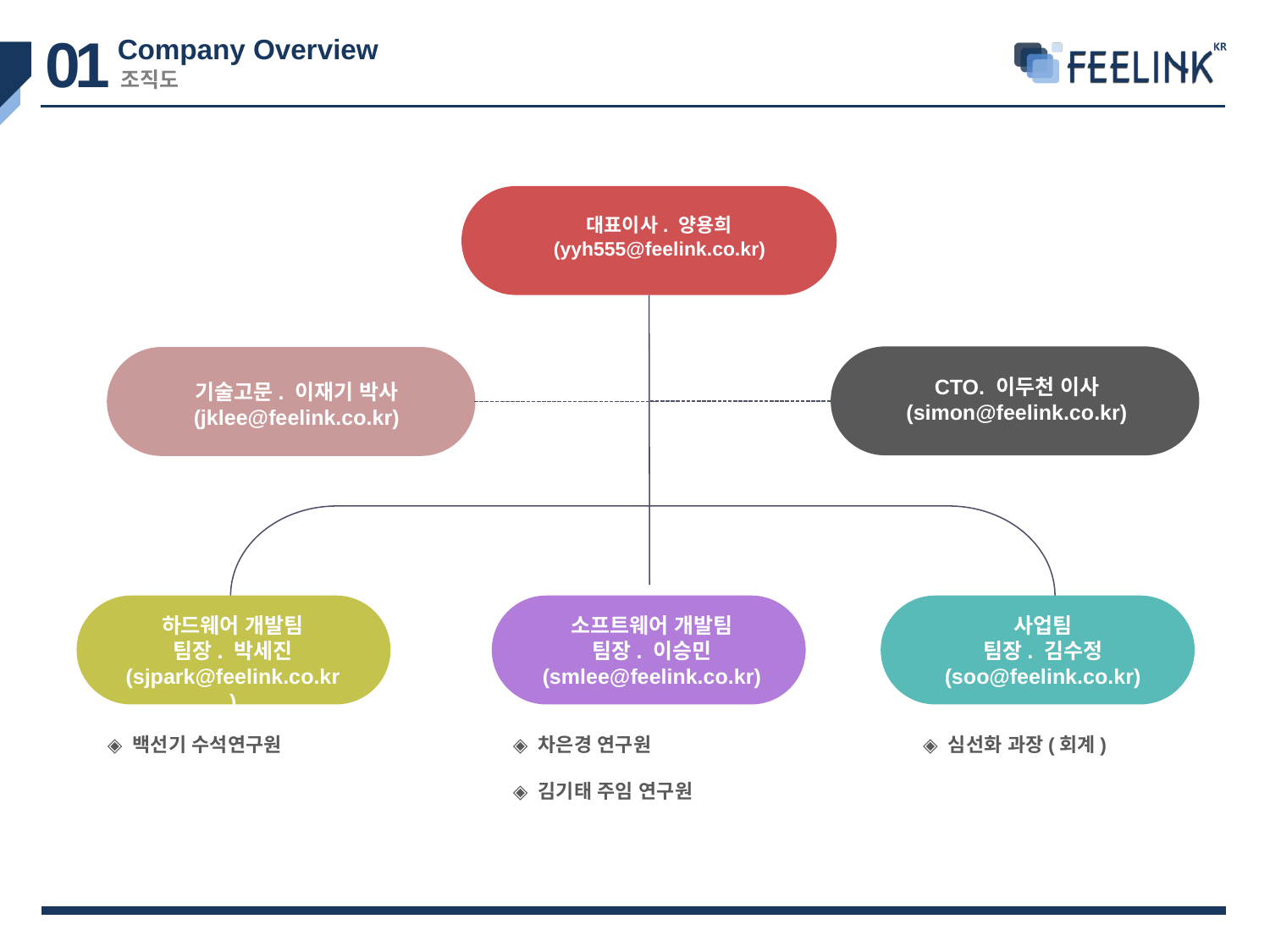

Company Overview
01
조직도

대표이사. 양용희
(yyh555@feelink.co.kr)

CTO. 이두천 이사
(simon@feelink.co.kr)
기술고문. 이재기 박사
(jklee@feelink.co.kr)

하드웨어 개발팀
팀장. 박세진 (sjpark@feelink.co.kr)
소프트웨어 개발팀
팀장. 이승민
(smlee@feelink.co.kr)
사업팀
팀장. 김수정
(soo@feelink.co.kr)
◈ 백선기 수석연구원
◈ 차은경 연구원

◈ 김기태 주임 연구원
◈ 심선화 과장(회계)